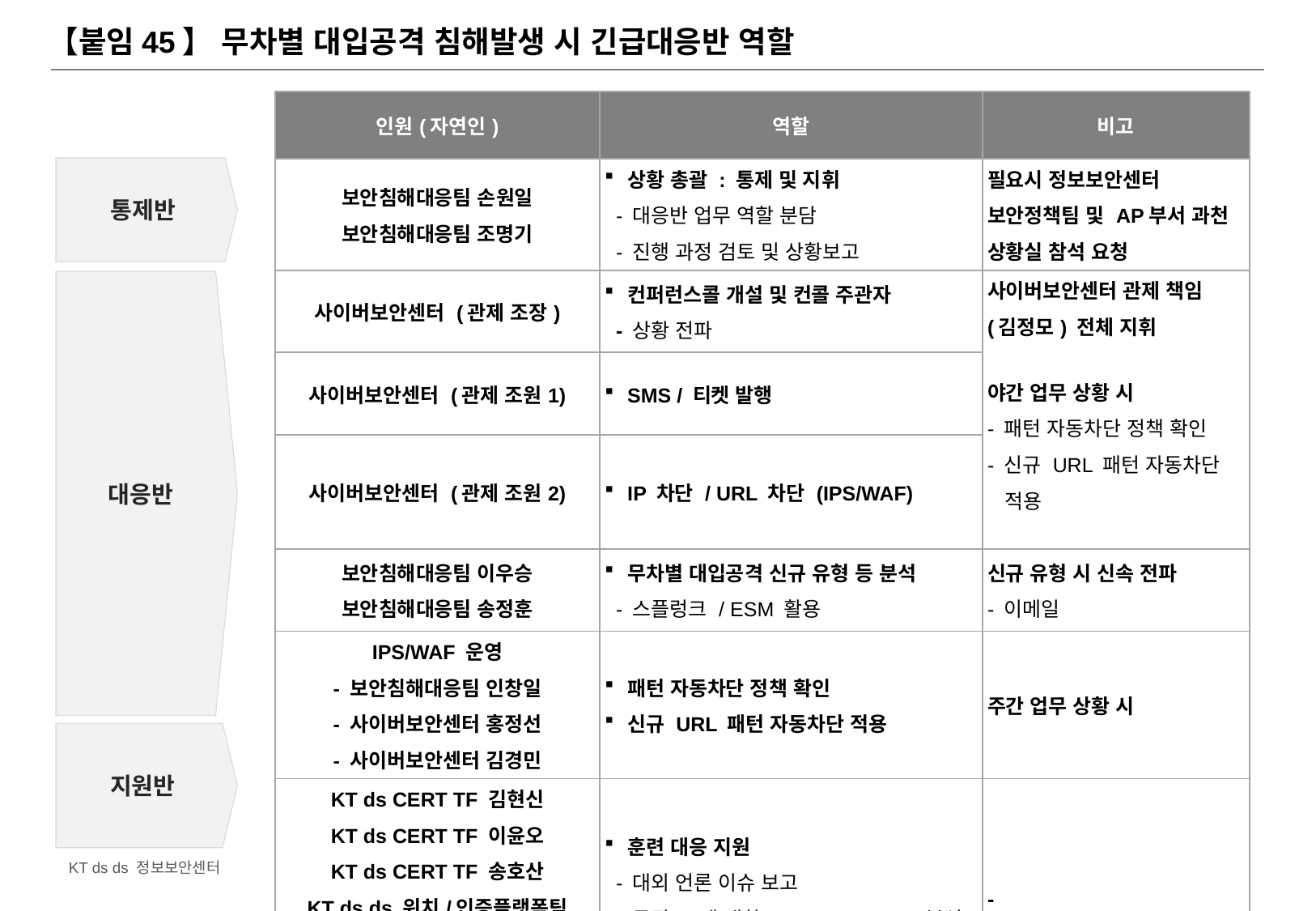

【붙임45】 무차별 대입공격 침해발생 시 긴급대응반 역할
| 인원(자연인) | 역할 | 비고 |
| --- | --- | --- |
| 보안침해대응팀 손원일 보안침해대응팀 조명기 | 상황 총괄 : 통제 및 지휘 - 대응반 업무 역할 분담 - 진행 과정 검토 및 상황보고 | 필요시 정보보안센터 보안정책팀 및 AP부서 과천 상황실 참석 요청 |
| 사이버보안센터 (관제 조장) | 컨퍼런스콜 개설 및 컨콜 주관자 - 상황 전파 | 사이버보안센터 관제 책임 (김정모) 전체 지휘 야간 업무 상황 시 - 패턴 자동차단 정책 확인 - 신규 URL 패턴 자동차단 적용 |
| 사이버보안센터 (관제 조원1) | SMS / 티켓 발행 |  |
| 사이버보안센터 (관제 조원2) | IP 차단 / URL 차단 (IPS/WAF) |  |
| 보안침해대응팀 이우승 보안침해대응팀 송정훈 | 무차별 대입공격 신규 유형 등 분석 - 스플렁크 / ESM 활용 | 신규 유형 시 신속 전파 - 이메일 |
| IPS/WAF 운영 - 보안침해대응팀 인창일 - 사이버보안센터 홍정선 - 사이버보안센터 김경민 | 패턴 자동차단 정책 확인 신규 URL 패턴 자동차단 적용 | 주간 업무 상황 시 |
| KT ds CERT TF 김현신 KT ds CERT TF 이윤오 KT ds CERT TF 송호산 KT ds ds 위치/인증플랫폼팀 나윤호 KT ds ds 플랫폼서비스운영팀 홍성준 | 훈련 대응 지원 - 대외 언론 이슈 보고 - 공격IP에 대한 Web access log 분석 - URL 취약점 등 분석 | - |
통제반
대응반
지원반
87